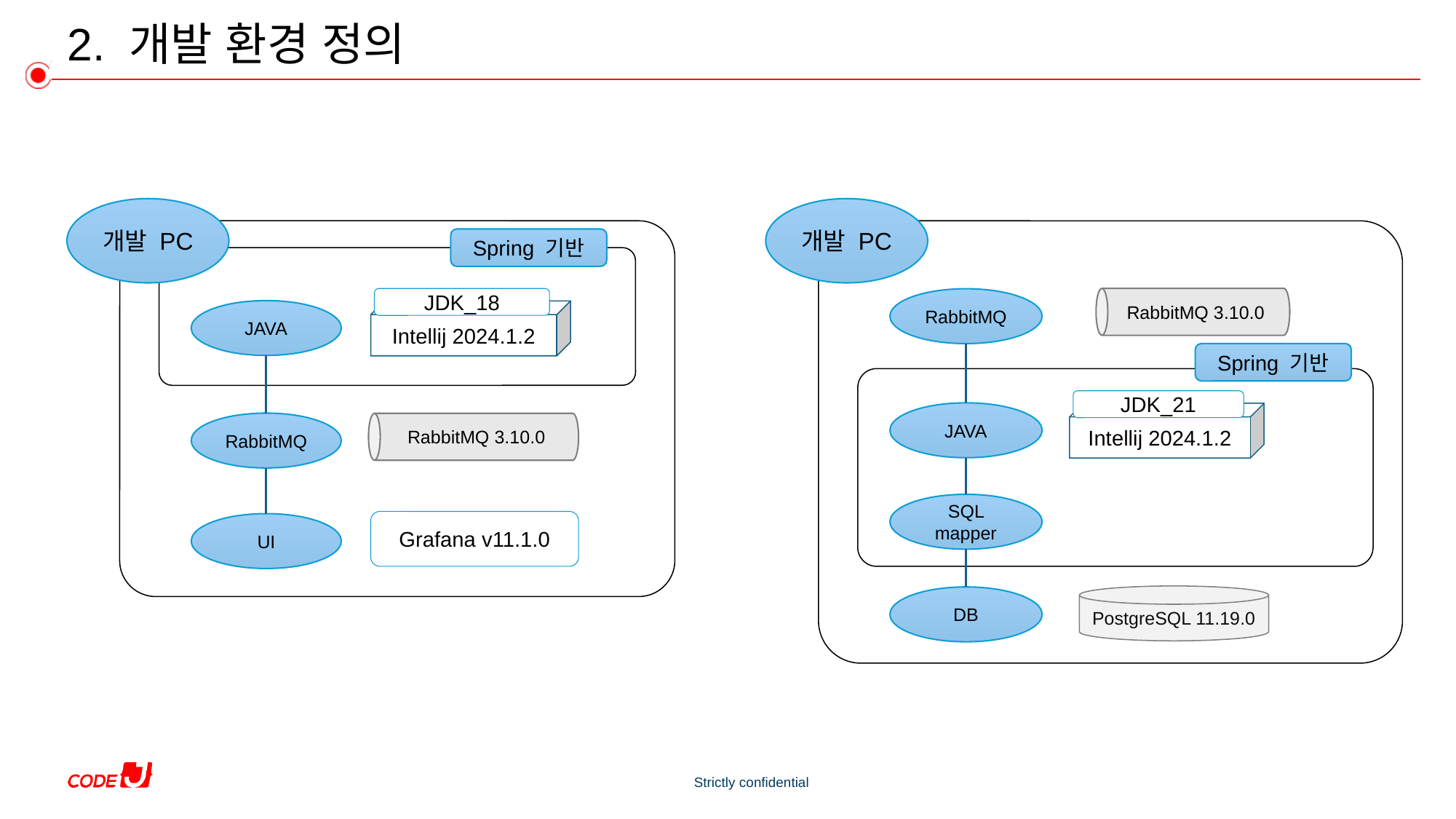

2. 개발 환경 정의
개발 PC

Spring 기반

JDK_18
JAVA
Intellij 2024.1.2
RabbitMQ 3.10.0
RabbitMQ
Grafana v11.1.0
UI
개발 PC

RabbitMQ 3.10.0
RabbitMQ
Spring 기반

JDK_21
JAVA
Intellij 2024.1.2
SQL mapper
PostgreSQL 11.19.0
DB